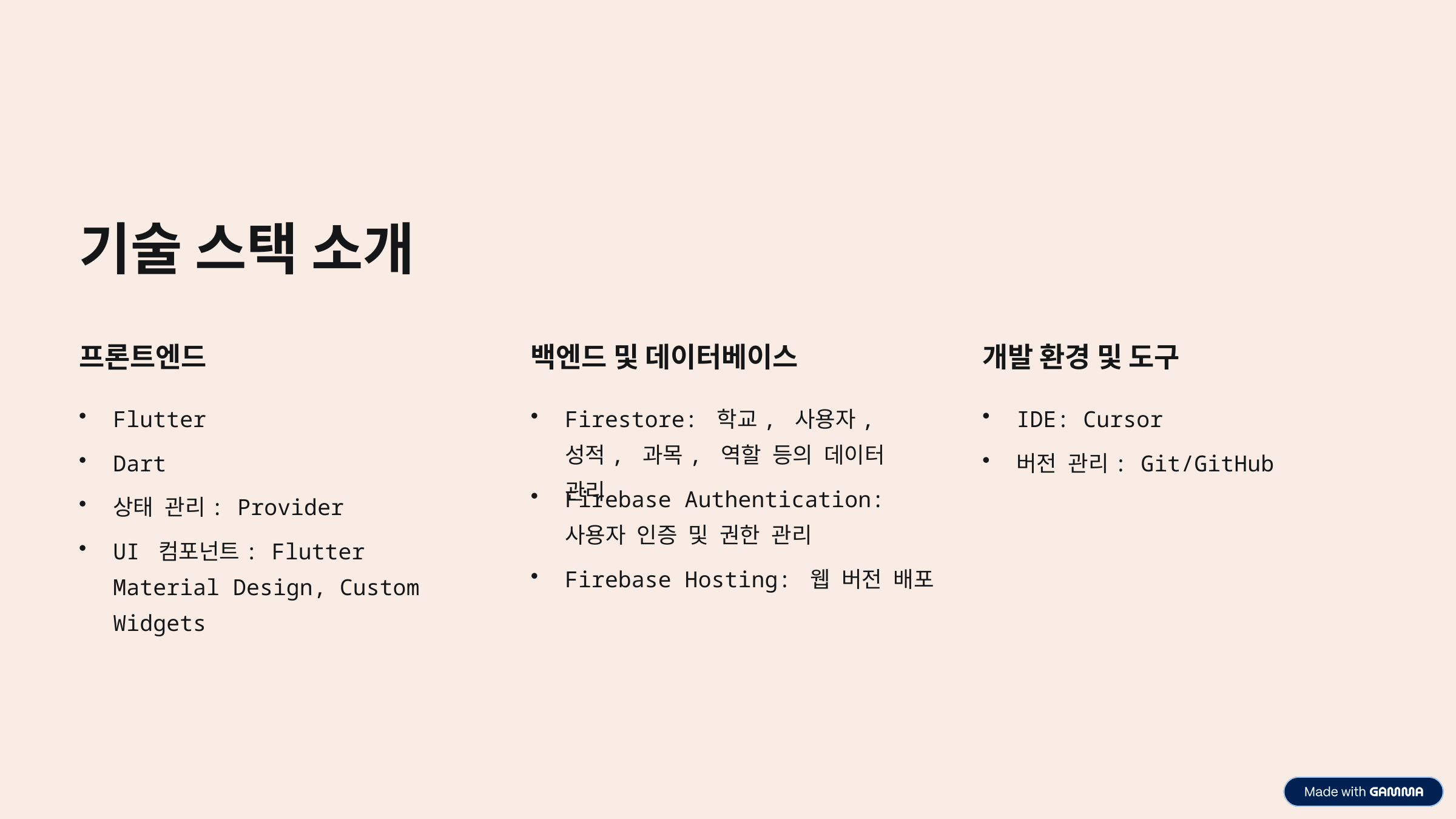

기술 스택 소개
프론트엔드
백엔드 및 데이터베이스
개발 환경 및 도구
Flutter
Firestore: 학교, 사용자, 성적, 과목, 역할 등의 데이터 관리
IDE: Cursor
Dart
버전 관리: Git/GitHub
Firebase Authentication: 사용자 인증 및 권한 관리
상태 관리: Provider
UI 컴포넌트: Flutter Material Design, Custom Widgets
Firebase Hosting: 웹 버전 배포